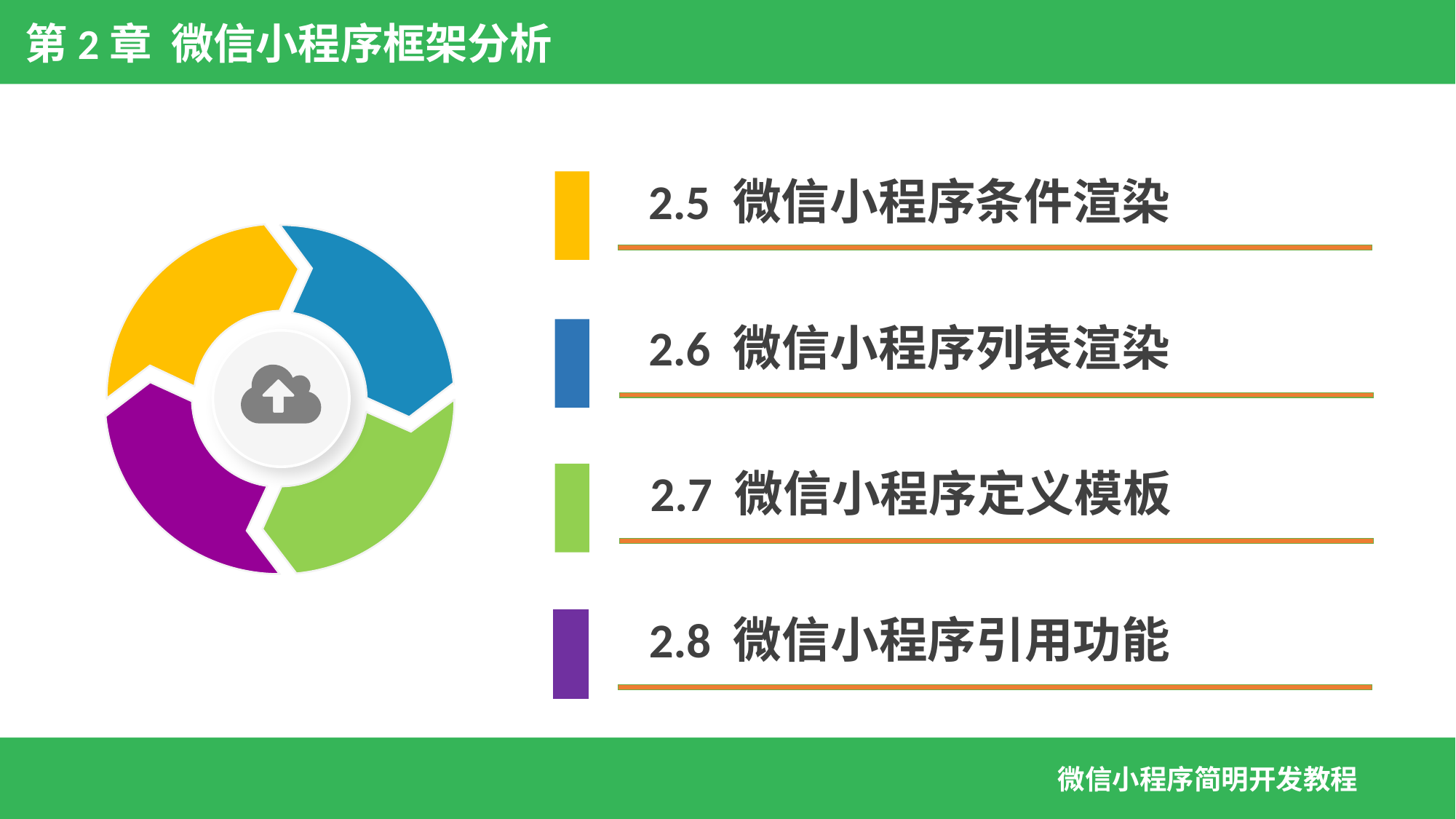

第2章  微信小程序框架分析

2.5 微信小程序条件渲染

2.6 微信小程序列表渲染

2.7 微信小程序定义模板

2.8 微信小程序引用功能

微信小程序简明开发教程